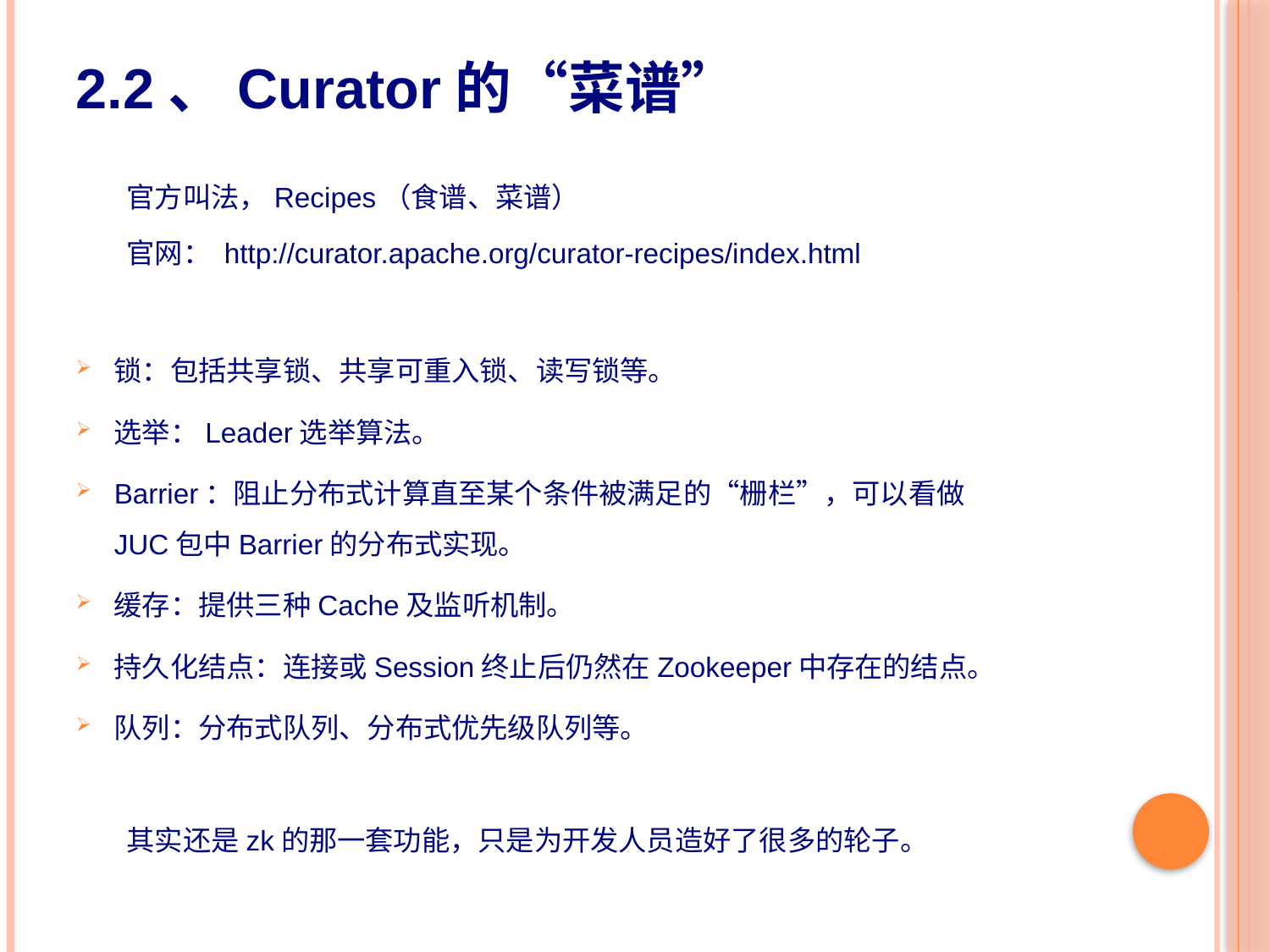

# 2.2、Curator的“菜谱”
官方叫法，Recipes（食谱、菜谱）
官网： http://curator.apache.org/curator-recipes/index.html

锁：包括共享锁、共享可重入锁、读写锁等。
选举：Leader选举算法。
Barrier：阻止分布式计算直至某个条件被满足的“栅栏”，可以看做JUC包中Barrier的分布式实现。
缓存：提供三种Cache及监听机制。
持久化结点：连接或Session终止后仍然在Zookeeper中存在的结点。
队列：分布式队列、分布式优先级队列等。

其实还是zk的那一套功能，只是为开发人员造好了很多的轮子。